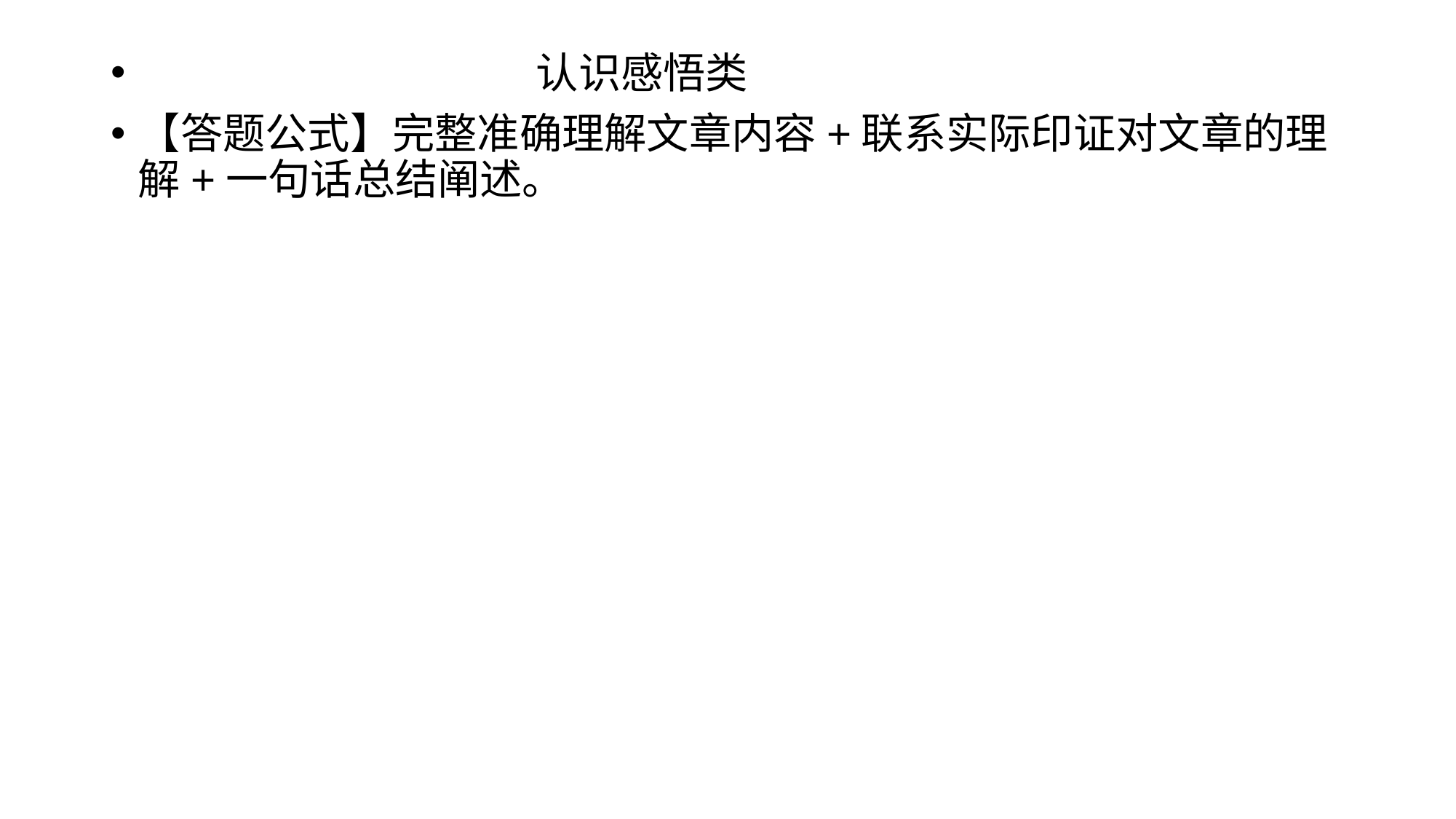

认识感悟类
【答题公式】完整准确理解文章内容+联系实际印证对文章的理解+一句话总结阐述。